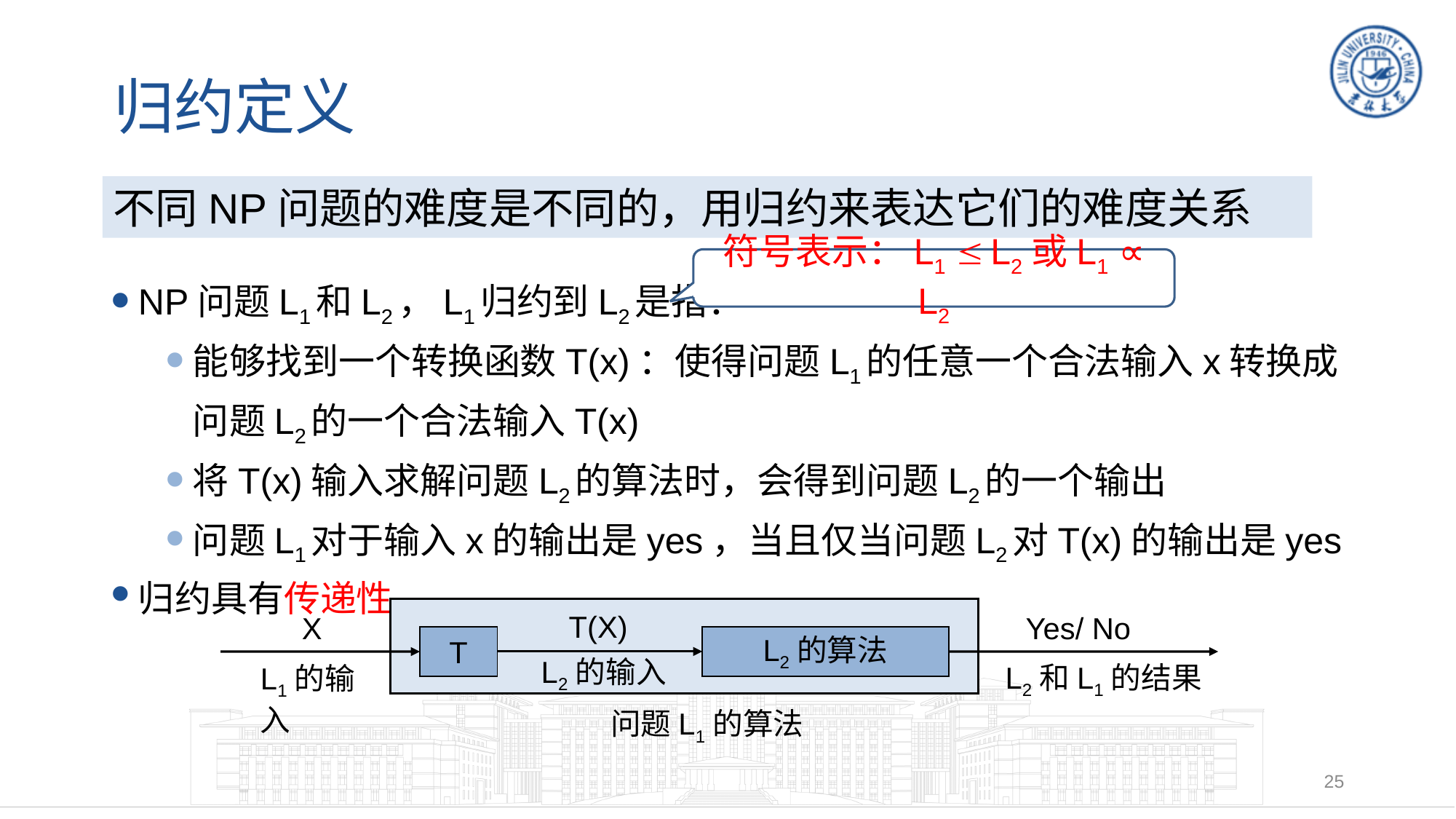

# 归约定义
不同NP问题的难度是不同的，用归约来表达它们的难度关系
符号表示：L1 ≤ L2或L1 ∝ L2
NP问题L1和L2，L1归约到L2是指：
能够找到一个转换函数T(x)：使得问题L1的任意一个合法输入x转换成问题L2的一个合法输入T(x)
将T(x)输入求解问题L2的算法时，会得到问题L2的一个输出
问题L1对于输入x的输出是yes，当且仅当问题L2对T(x)的输出是yes
归约具有传递性

T(X)
Yes/ No
X
T
L2的算法
L2的输入

L2和L1的结果
L1的输入
问题L1的算法
25